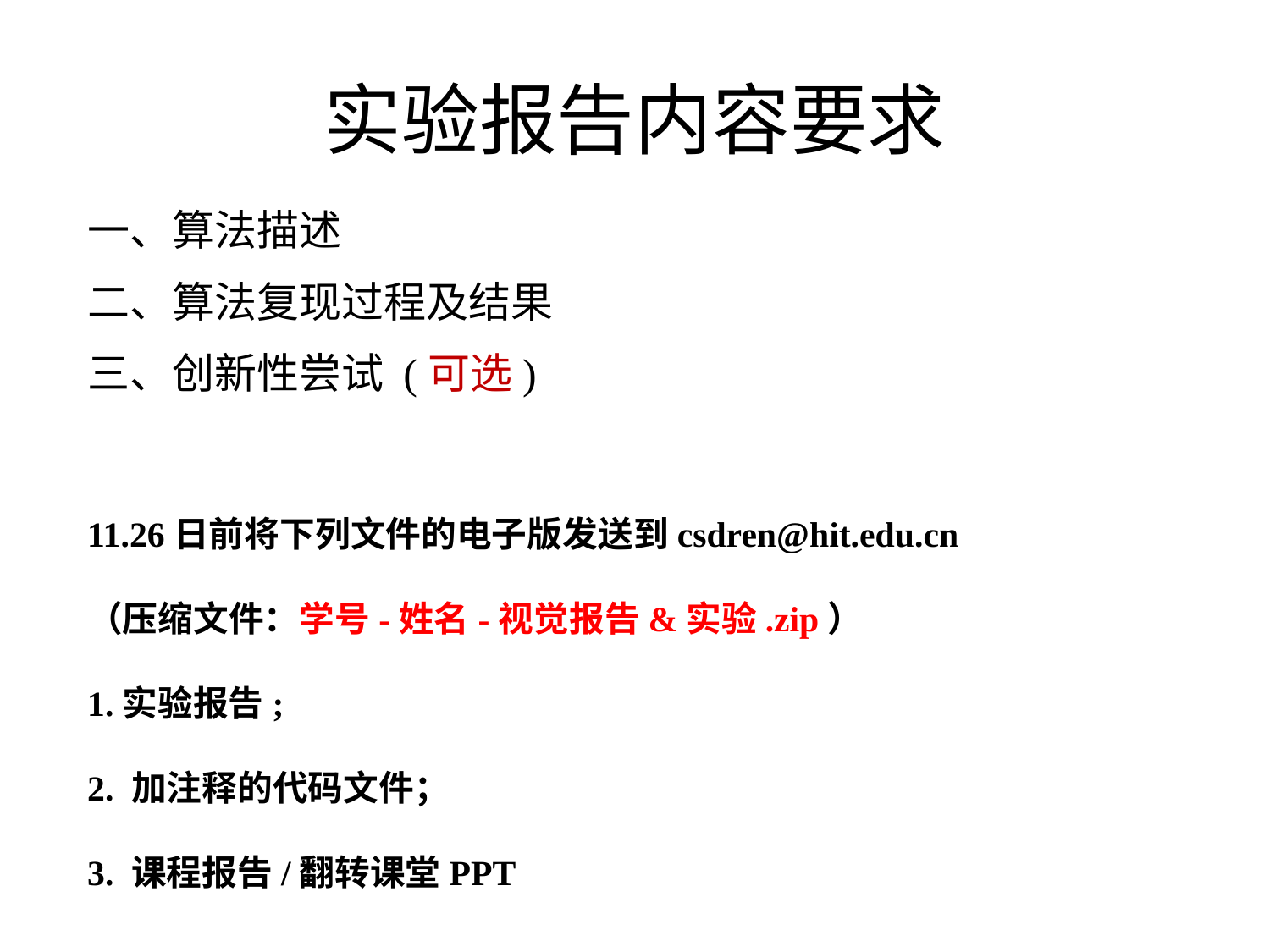

# 实验报告内容要求
一、算法描述
二、算法复现过程及结果
三、创新性尝试 (可选)

11.26日前将下列文件的电子版发送到csdren@hit.edu.cn
（压缩文件：学号-姓名-视觉报告&实验.zip）
1.实验报告;
2. 加注释的代码文件；
3. 课程报告/翻转课堂PPT